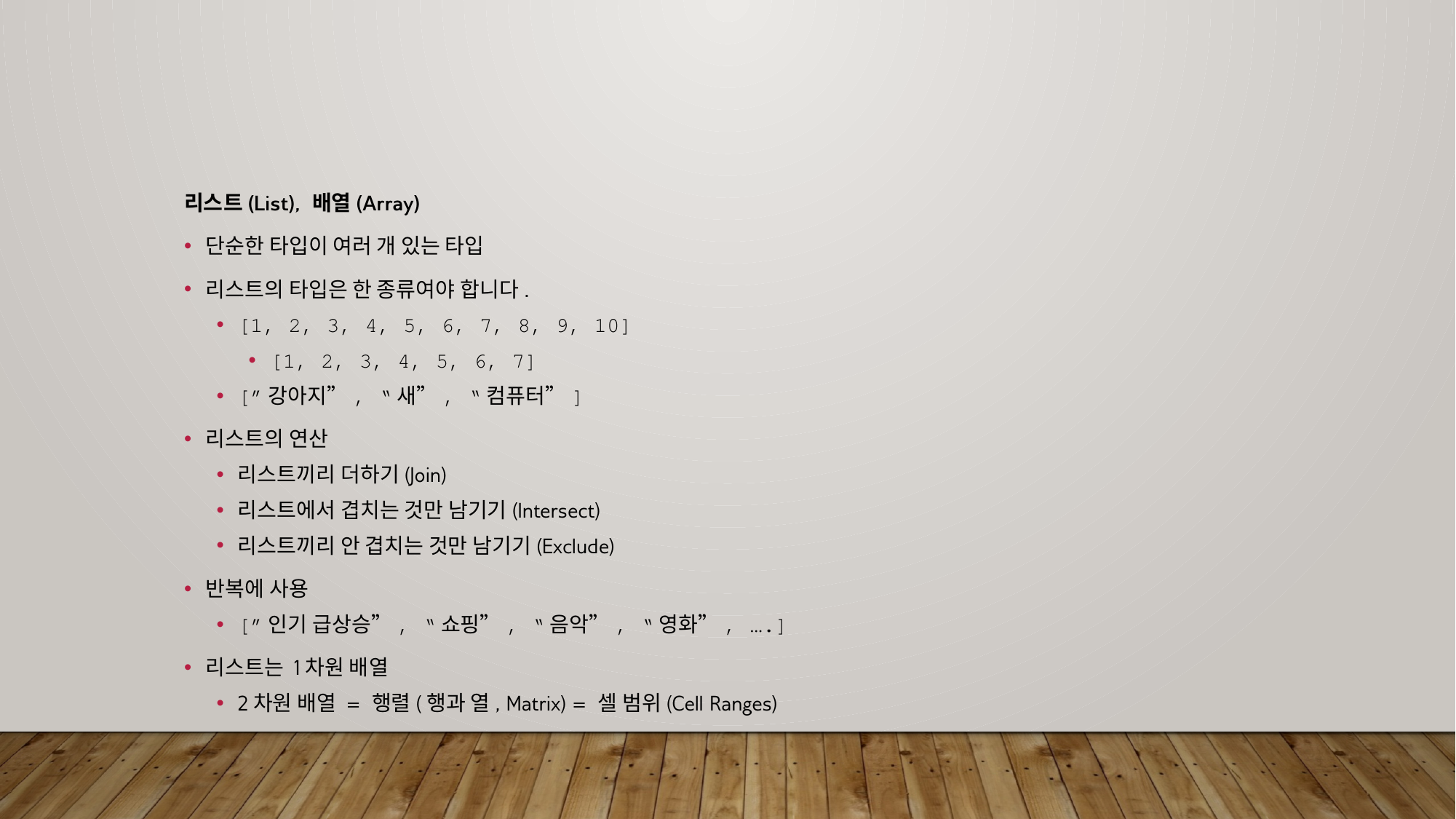

리스트(List), 배열(Array)
단순한 타입이 여러 개 있는 타입
리스트의 타입은 한 종류여야 합니다.
[1, 2, 3, 4, 5, 6, 7, 8, 9, 10]
[1, 2, 3, 4, 5, 6, 7]
[”강아지”, “새”, “컴퓨터”]
리스트의 연산
리스트끼리 더하기(Join)
리스트에서 겹치는 것만 남기기(Intersect)
리스트끼리 안 겹치는 것만 남기기(Exclude)
반복에 사용
[”인기 급상승”, “쇼핑”, “음악”, “영화”, ….]
리스트는 1차원 배열
2차원 배열 = 행렬(행과 열, Matrix) = 셀 범위(Cell Ranges)